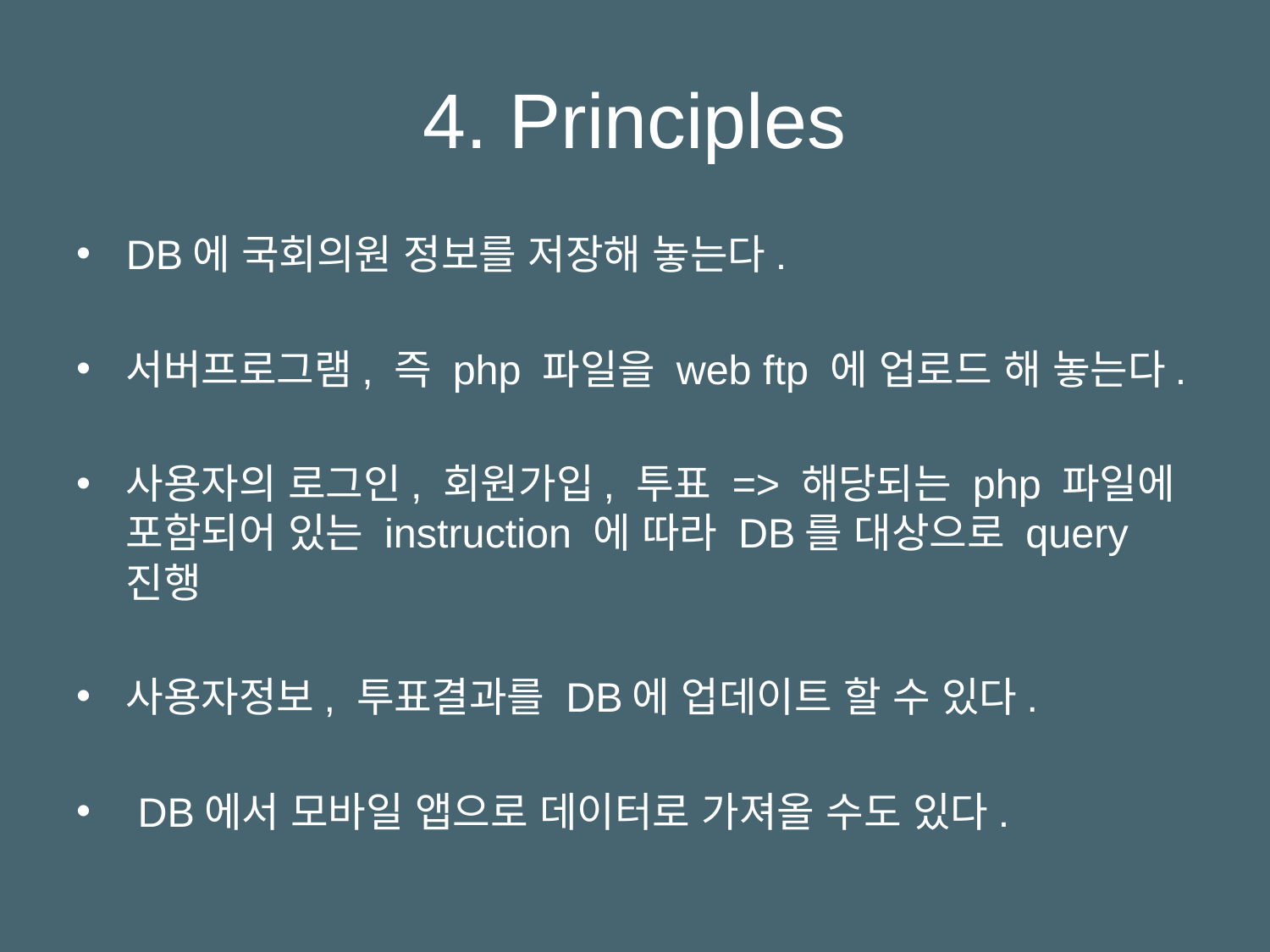

# 4. Principles
DB에 국회의원 정보를 저장해 놓는다.

서버프로그램, 즉 php 파일을 web ftp 에 업로드 해 놓는다.

사용자의 로그인, 회원가입, 투표 => 해당되는 php 파일에 포함되어 있는 instruction 에 따라 DB를 대상으로 query 진행

사용자정보, 투표결과를 DB에 업데이트 할 수 있다.

 DB에서 모바일 앱으로 데이터로 가져올 수도 있다.